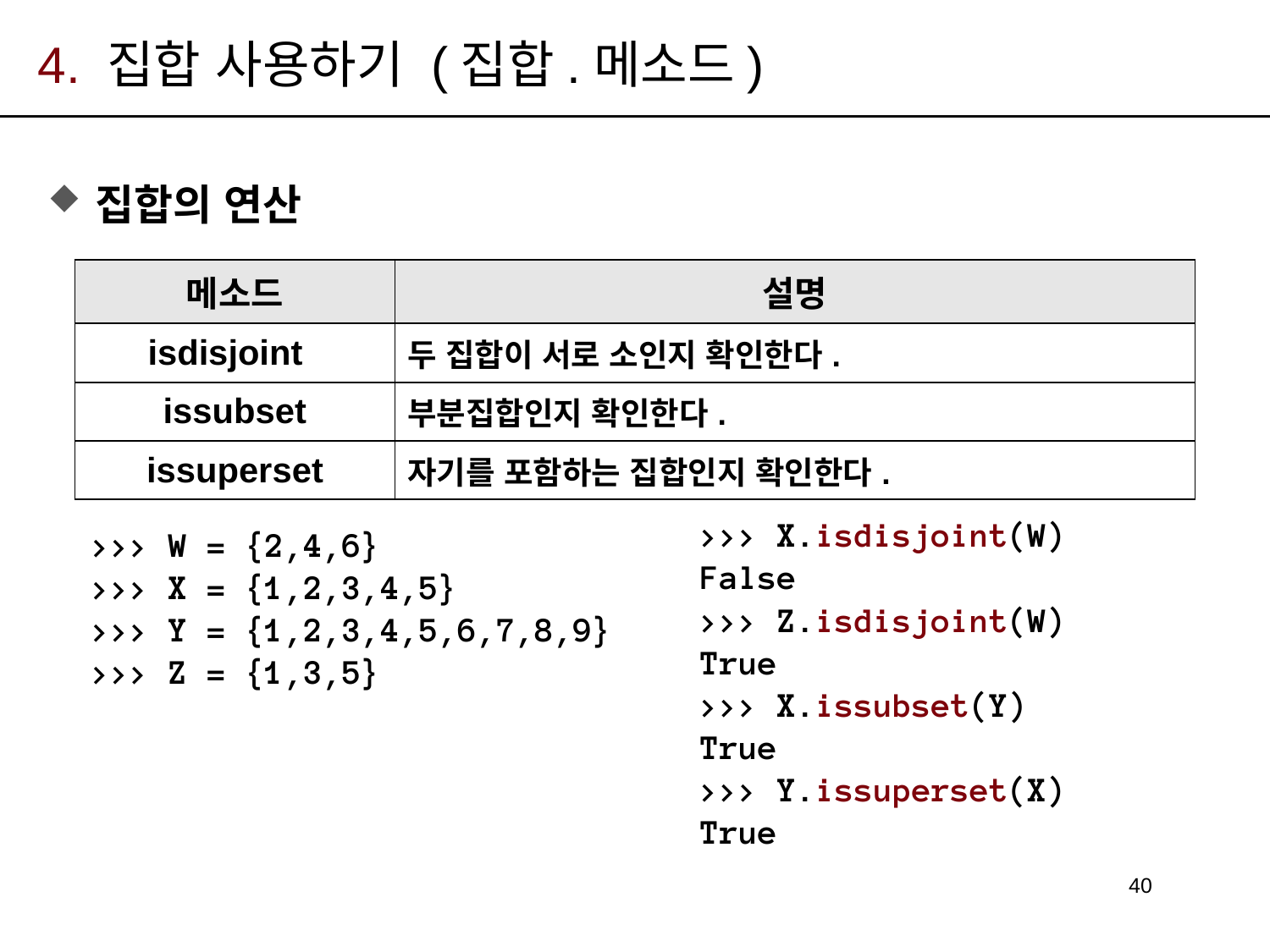

# 4. 집합 사용하기 (집합.메소드)
집합의 연산

| 메소드 | 설명 |
| --- | --- |
| isdisjoint | 두 집합이 서로 소인지 확인한다. |
| issubset | 부분집합인지 확인한다. |
| issuperset | 자기를 포함하는 집합인지 확인한다. |
>>> X.isdisjoint(W)
False
>>> Z.isdisjoint(W)
True
>>> X.issubset(Y)
True
>>> Y.issuperset(X)
True
>>> W = {2,4,6}
>>> X = {1,2,3,4,5}
>>> Y = {1,2,3,4,5,6,7,8,9}
>>> Z = {1,3,5}
40